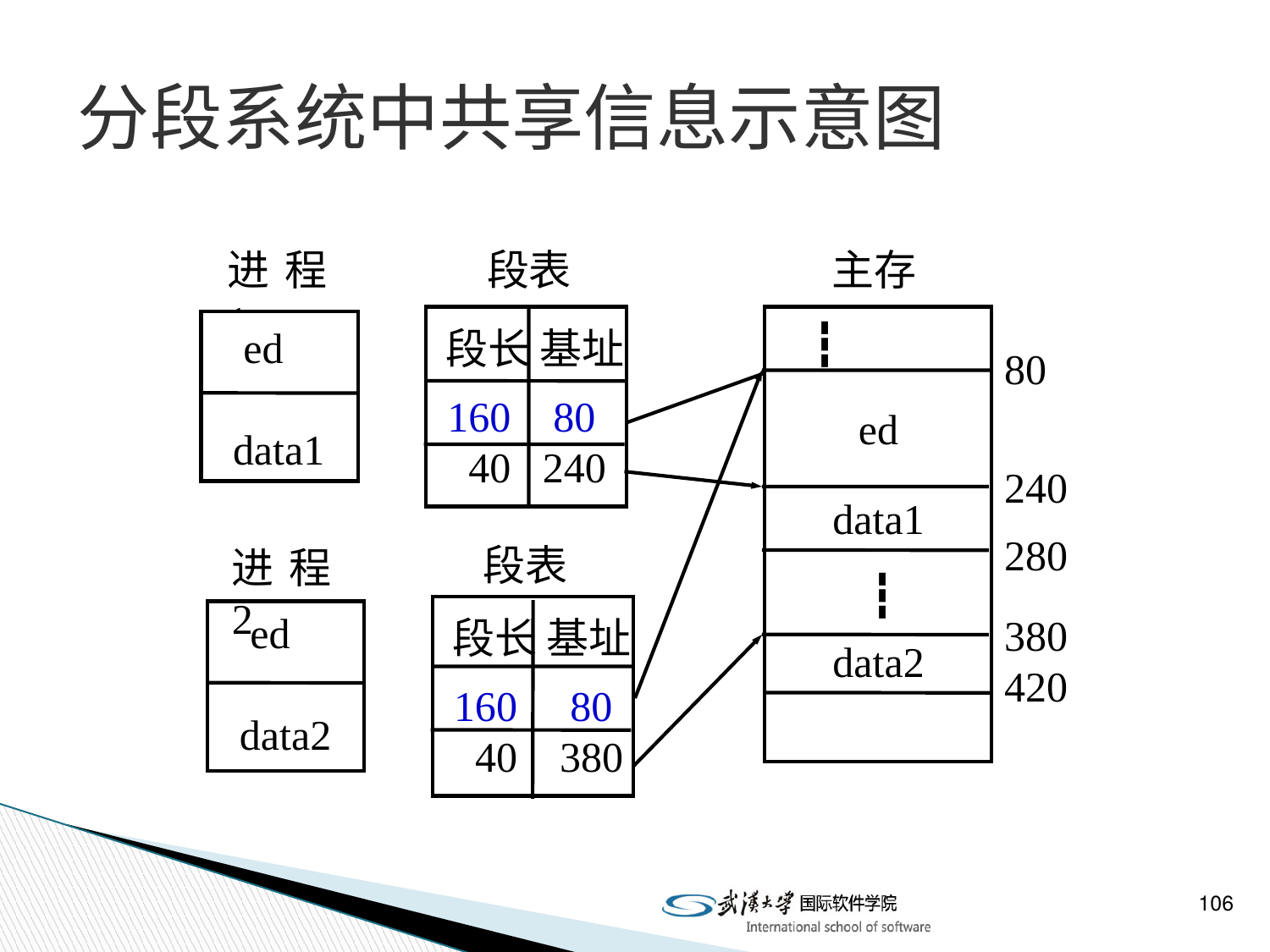

# 分段系统中共享信息示意图
进程1
段表
主存
 段长 基址

  160    80
    40   240

    ┇

    ed

   data1
80

240

280

380
420

ed

data1
段表
 段长 基址

  160     80
    40    380

进程2
    ed

   data2

┇

data2